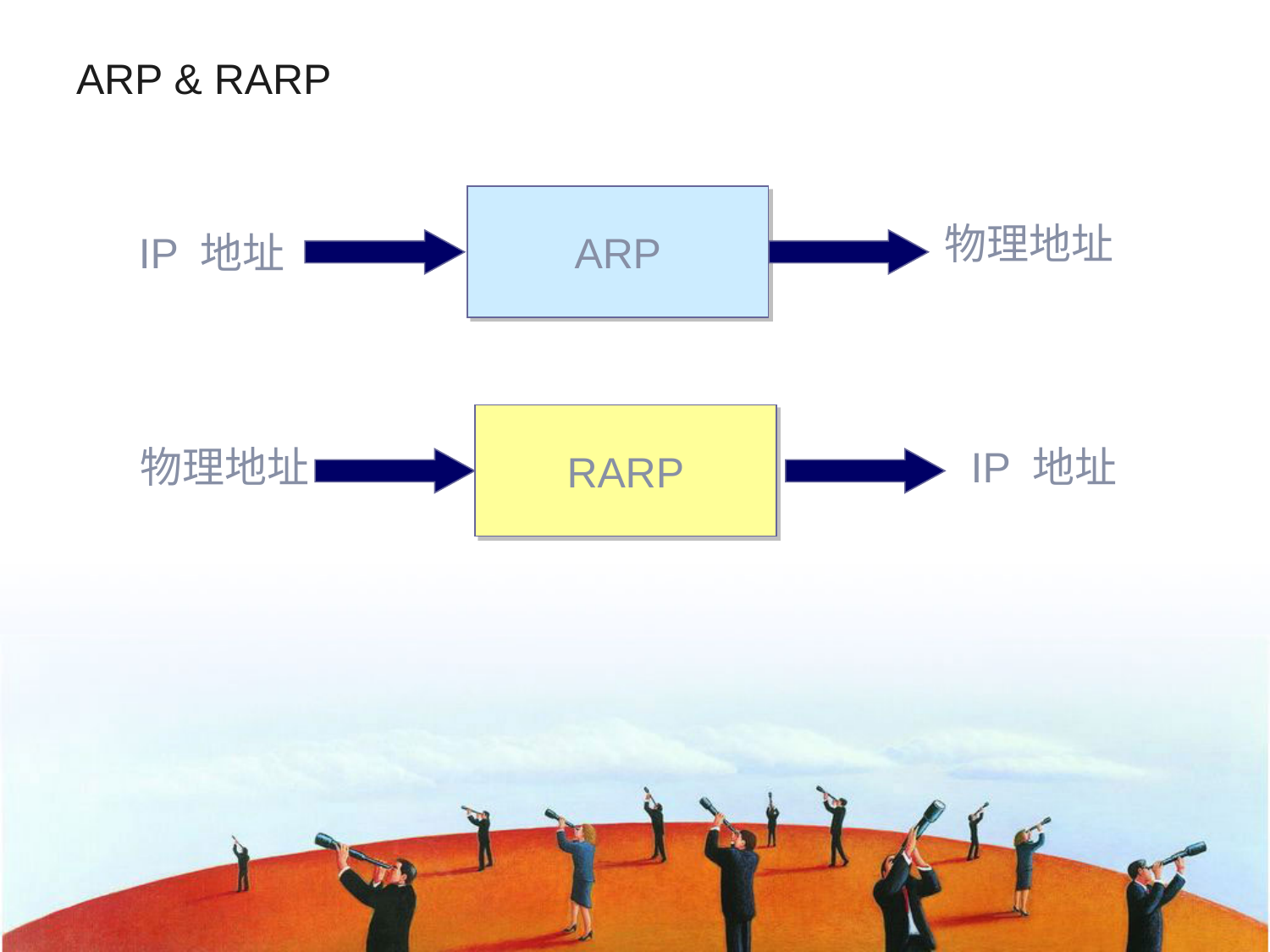

# ARP & RARP
ARP
物理地址
IP 地址

RARP
物理地址
IP 地址